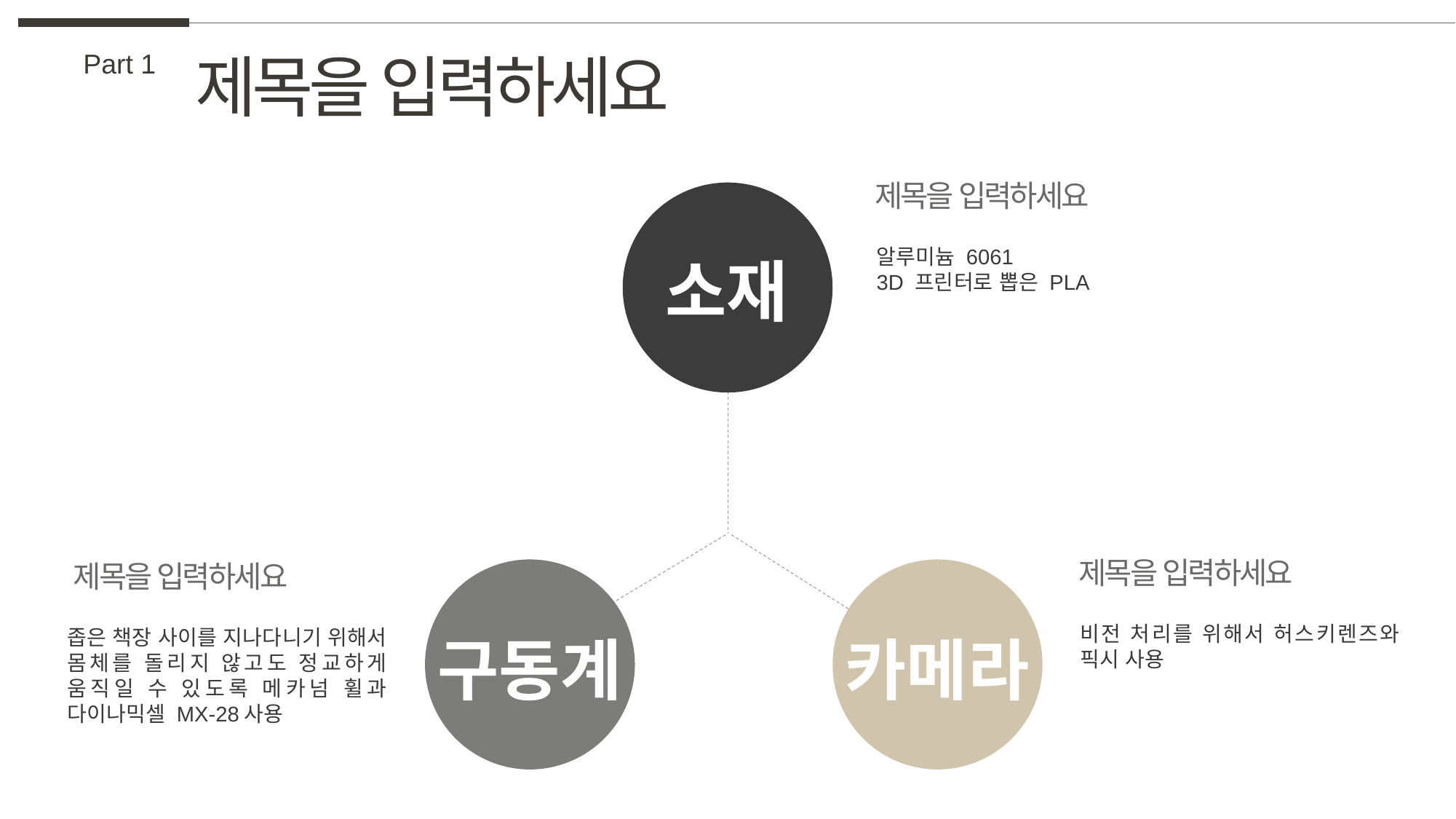

제목을 입력하세요
Part 1
제목을 입력하세요
알루미늄 6061
3D 프린터로 뽑은 PLA

소재
제목을 입력하세요
비전 처리를 위해서 허스키렌즈와 픽시 사용
제목을 입력하세요
좁은 책장 사이를 지나다니기 위해서 몸체를 돌리지 않고도 정교하게 움직일 수 있도록 메카넘 휠과 다이나믹셀 MX-28사용

구동계
카메라